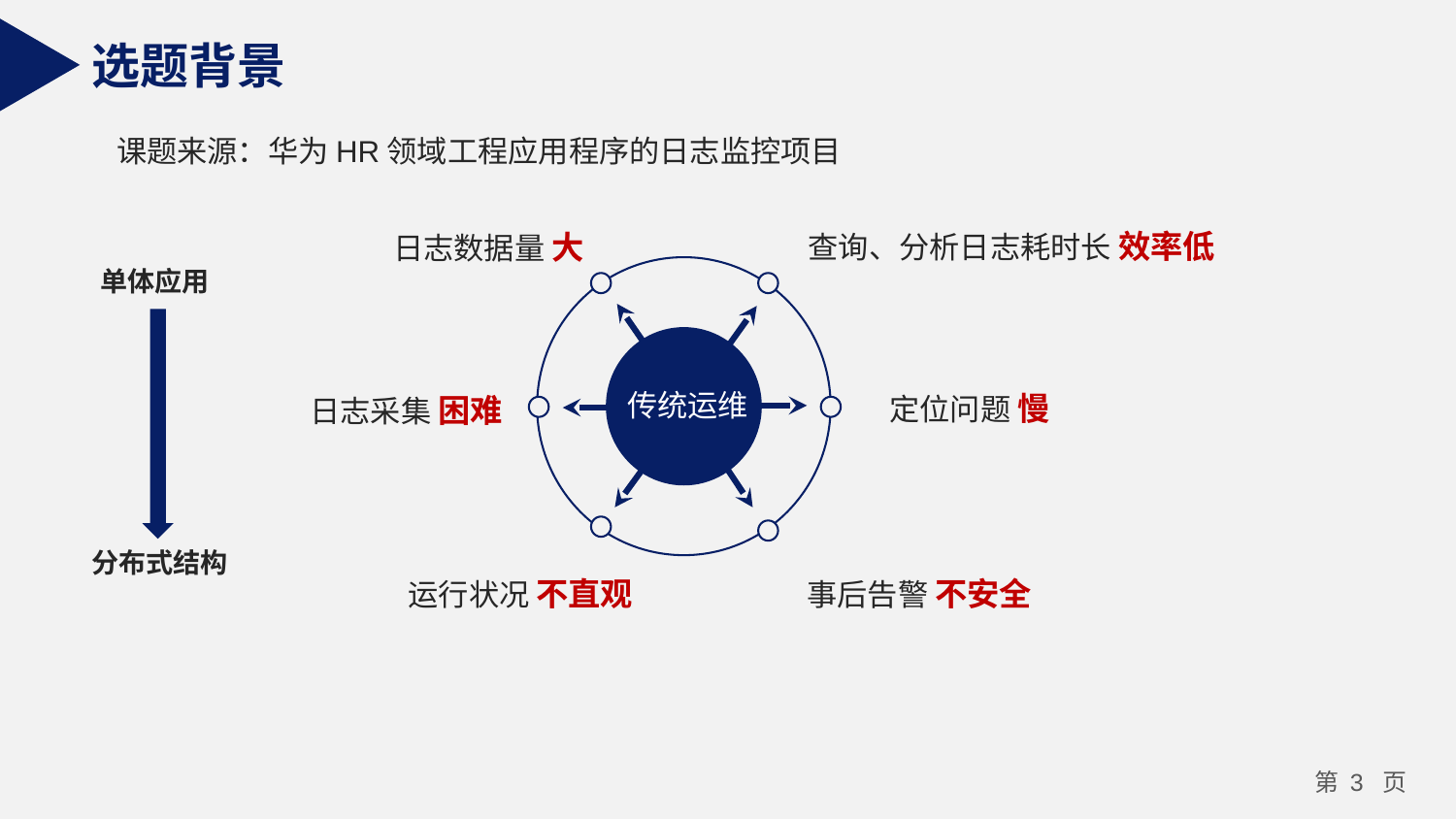

选题背景
课题来源：华为HR领域工程应用程序的日志监控项目
查询、分析日志耗时长 效率低
日志数据量 大
单体应用

传统运维
定位问题 慢
日志采集 困难
分布式结构
事后告警 不安全
运行状况 不直观